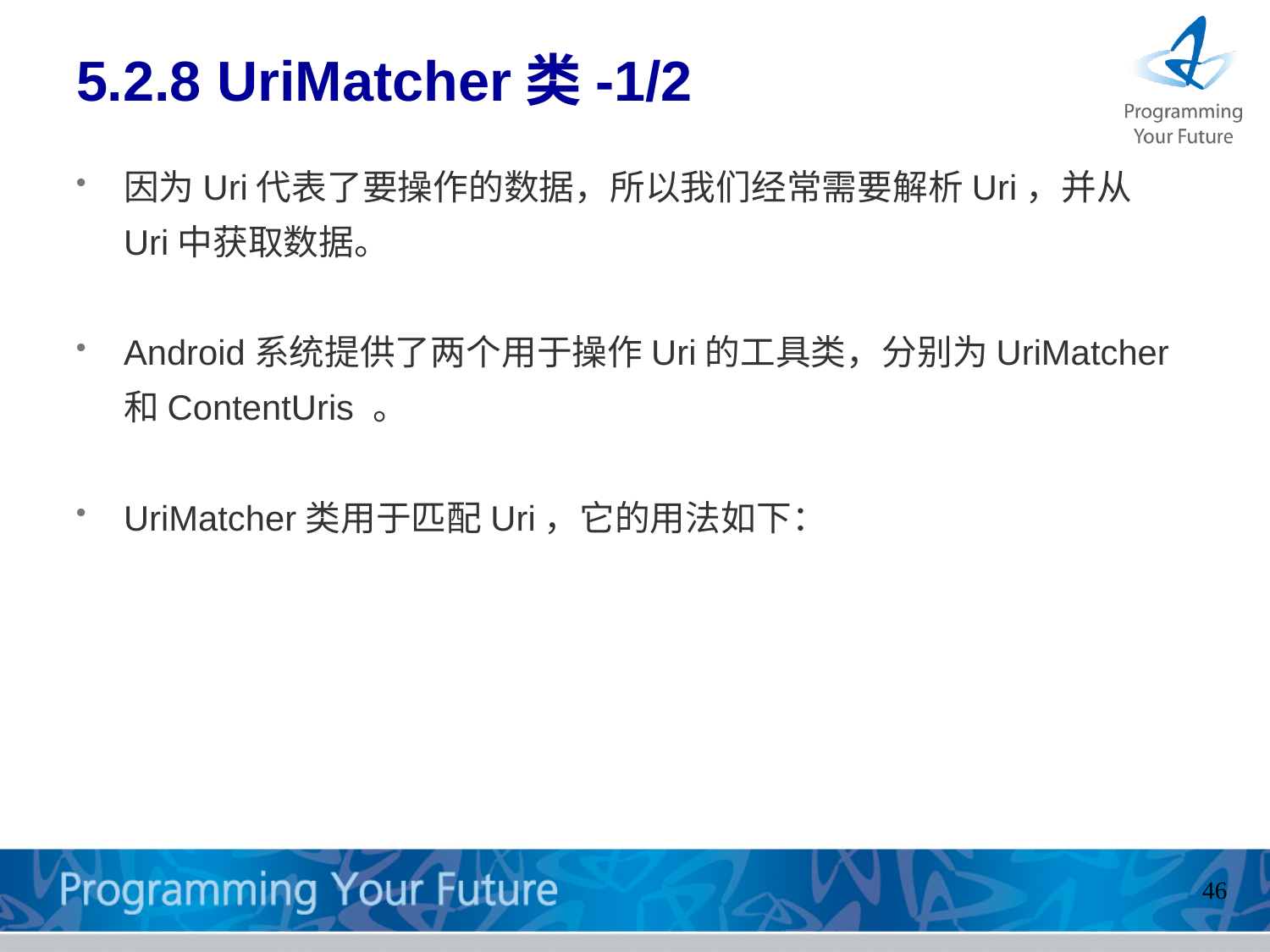

# 5.2.8 UriMatcher类-1/2
因为Uri代表了要操作的数据，所以我们经常需要解析Uri，并从Uri中获取数据。

Android系统提供了两个用于操作Uri的工具类，分别为UriMatcher和ContentUris 。

UriMatcher类用于匹配Uri，它的用法如下：